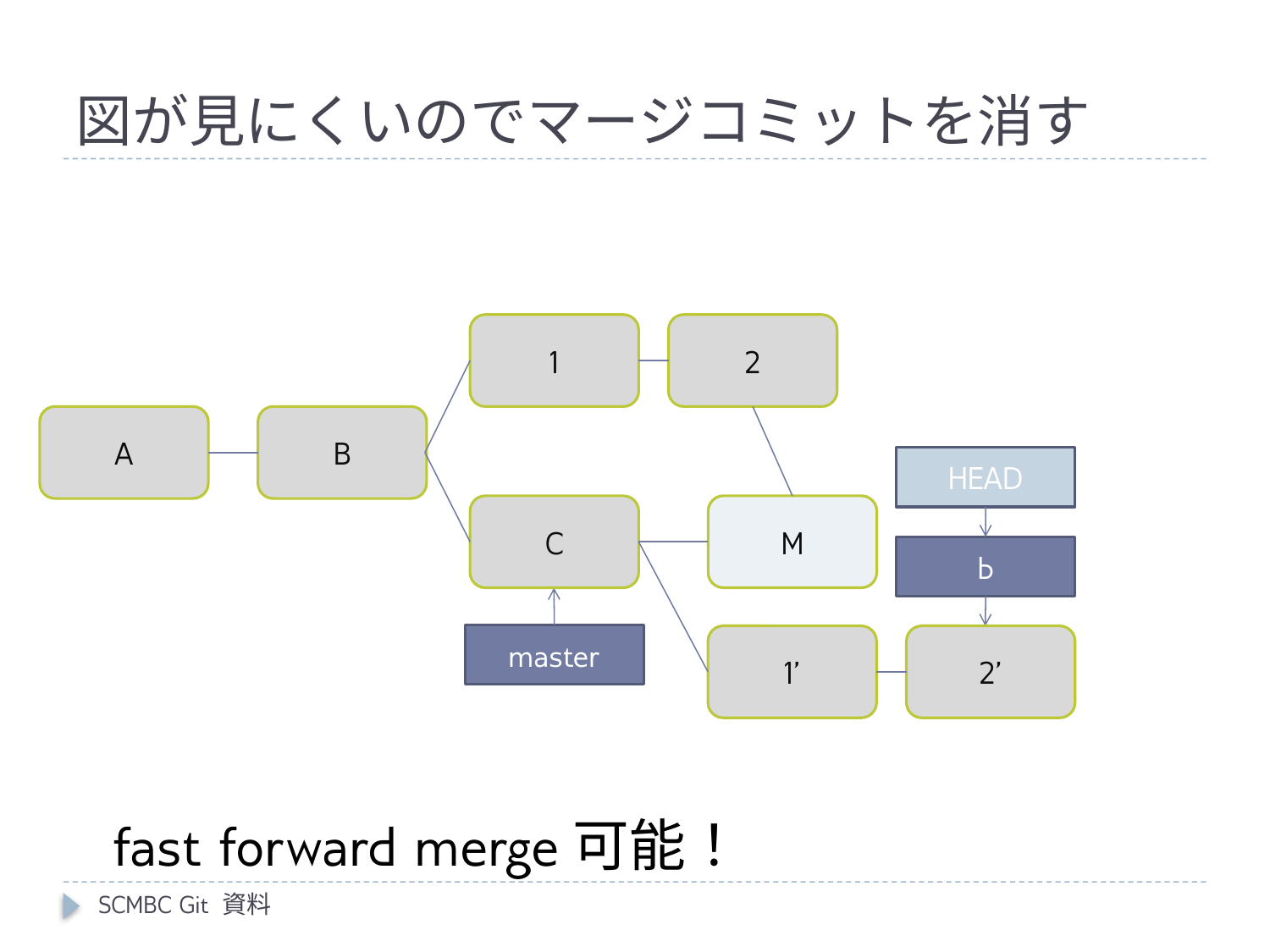

# 図が見にくいのでマージコミットを消す
1
2
A
B
HEAD
C
M
b
master
1’
2’
fast forward merge可能！
SCMBC Git 資料